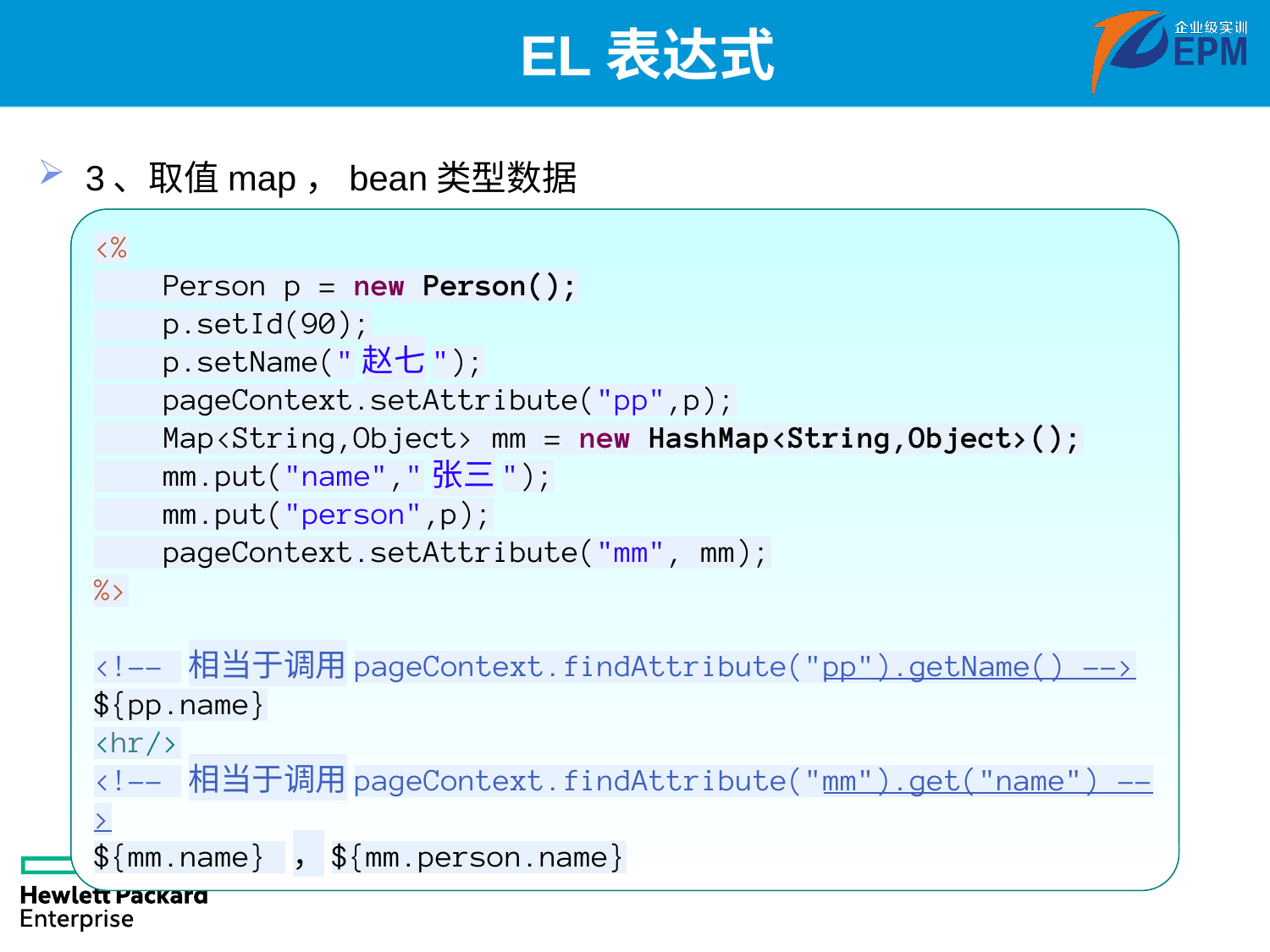

# EL表达式
3、取值map，bean类型数据

<%
    Person p = new Person();
    p.setId(90);
    p.setName("赵七");
    pageContext.setAttribute("pp",p);
    Map<String,Object> mm = new HashMap<String,Object>();
    mm.put("name","张三");
    mm.put("person",p);
    pageContext.setAttribute("mm", mm);
%>

<!-- 相当于调用pageContext.findAttribute("pp").getName() -->
${pp.name}
<hr/>
<!-- 相当于调用pageContext.findAttribute("mm").get("name") -->
${mm.name} ，${mm.person.name}